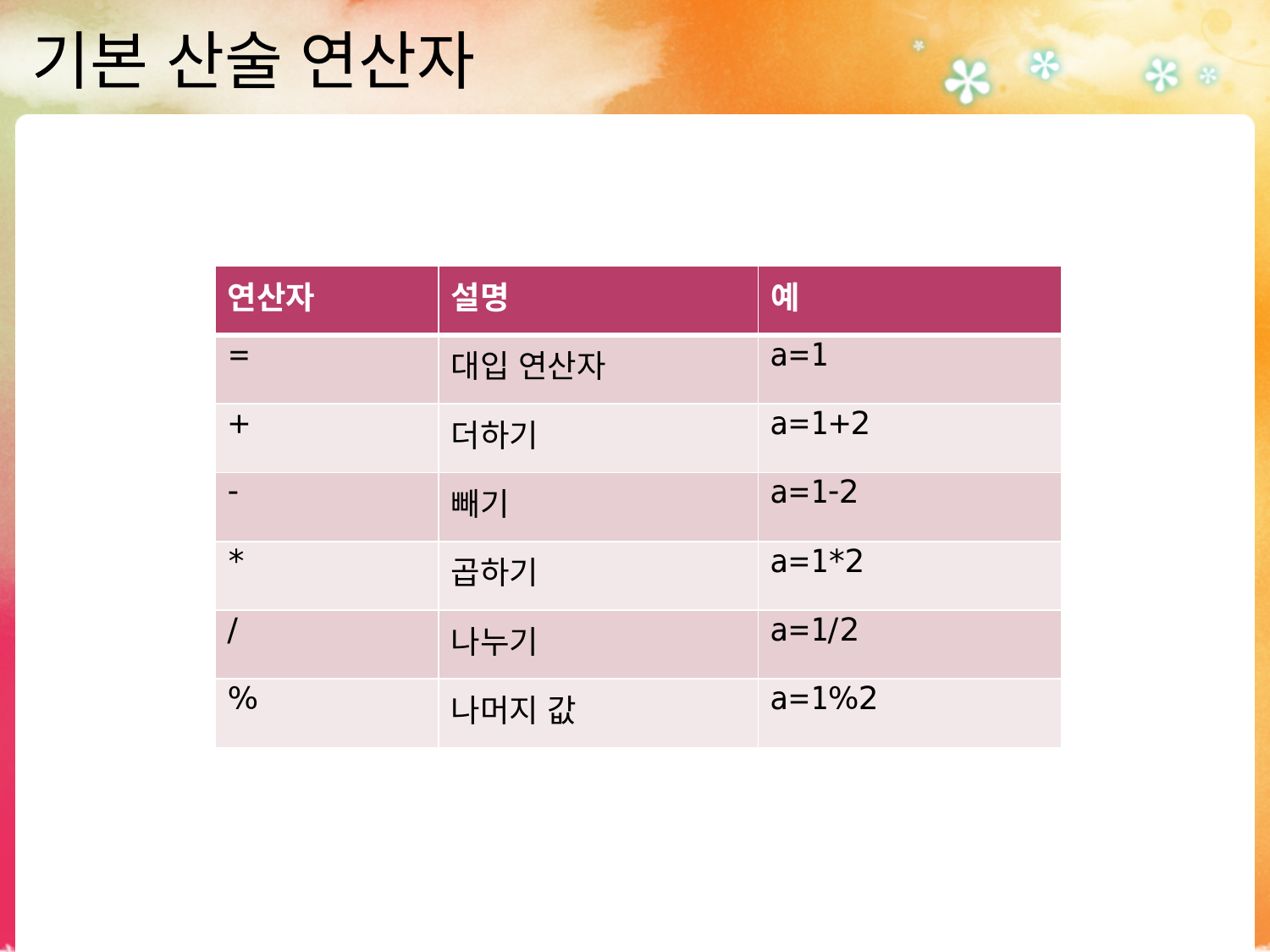

# 기본 산술 연산자
| 연산자 | 설명 | 예 |
| --- | --- | --- |
| = | 대입 연산자 | a=1 |
| + | 더하기 | a=1+2 |
| - | 빼기 | a=1-2 |
| \* | 곱하기 | a=1\*2 |
| / | 나누기 | a=1/2 |
| % | 나머지 값 | a=1%2 |